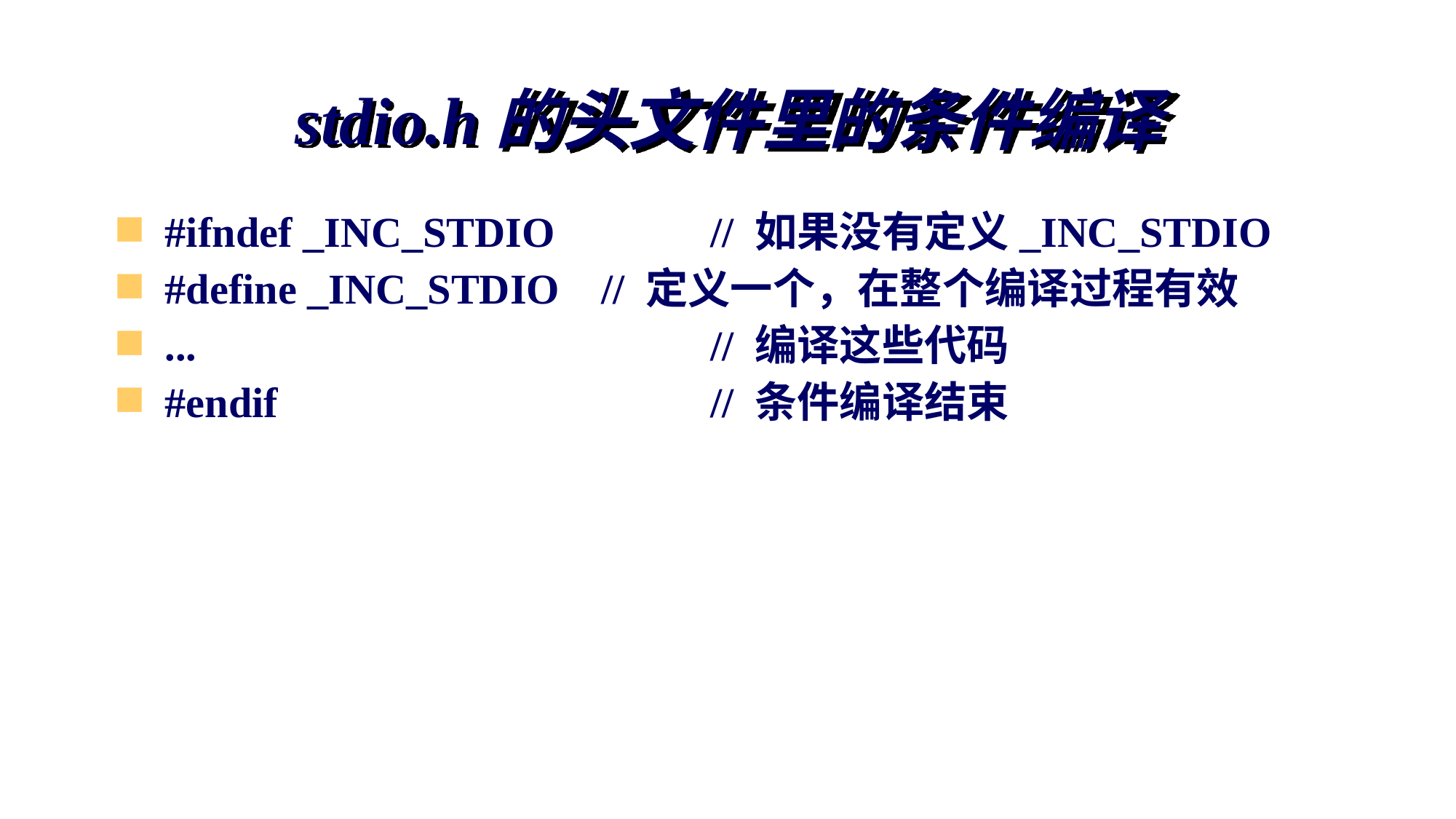

# stdio.h的头文件里的条件编译
#ifndef _INC_STDIO		// 如果没有定义_INC_STDIO
#define _INC_STDIO	// 定义一个，在整个编译过程有效
...					// 编译这些代码
#endif				// 条件编译结束